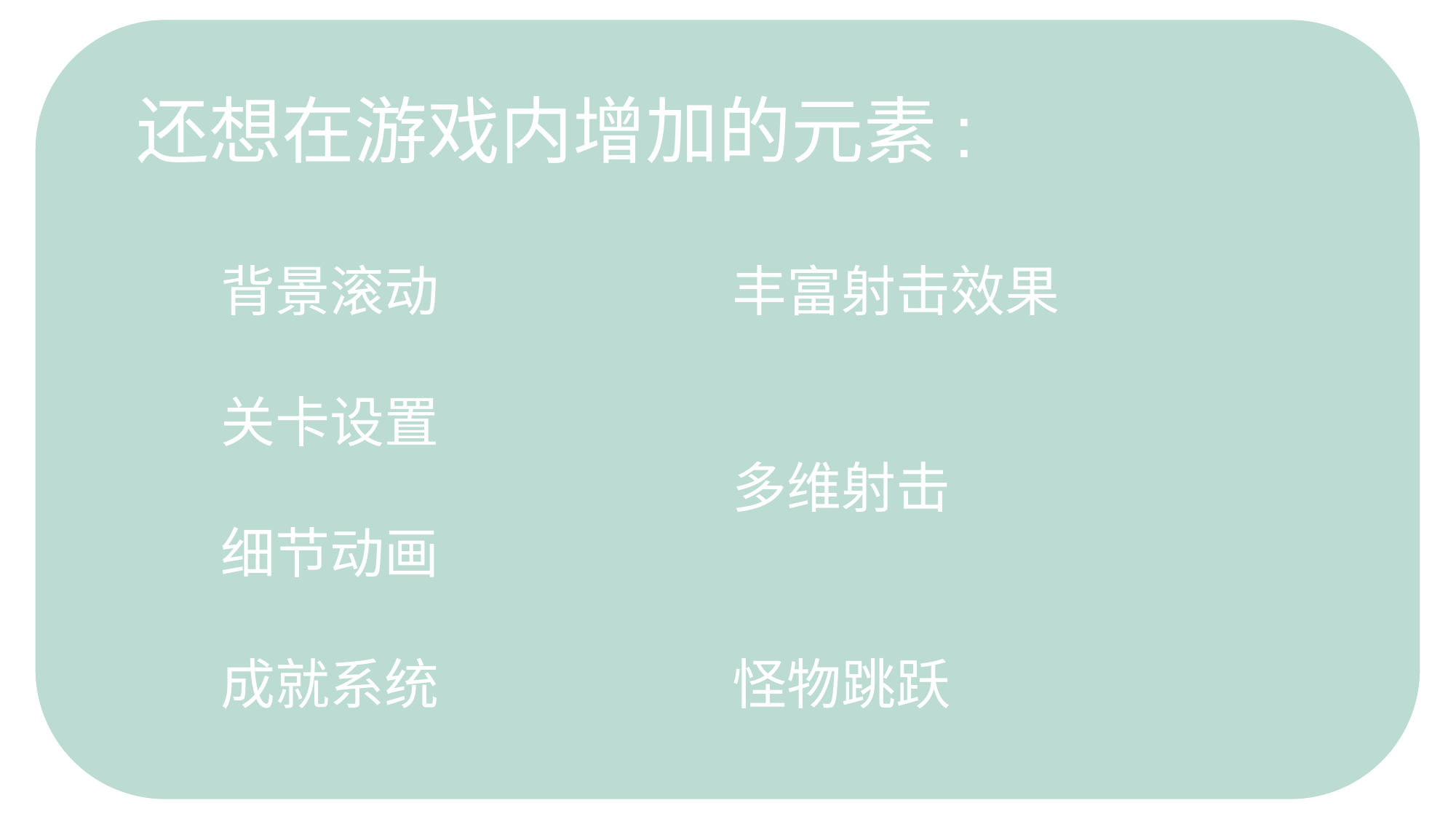

还想在游戏内增加的元素:
背景滚动

关卡设置

细节动画

成就系统
丰富射击效果

多维射击

怪物跳跃

皮肤系统